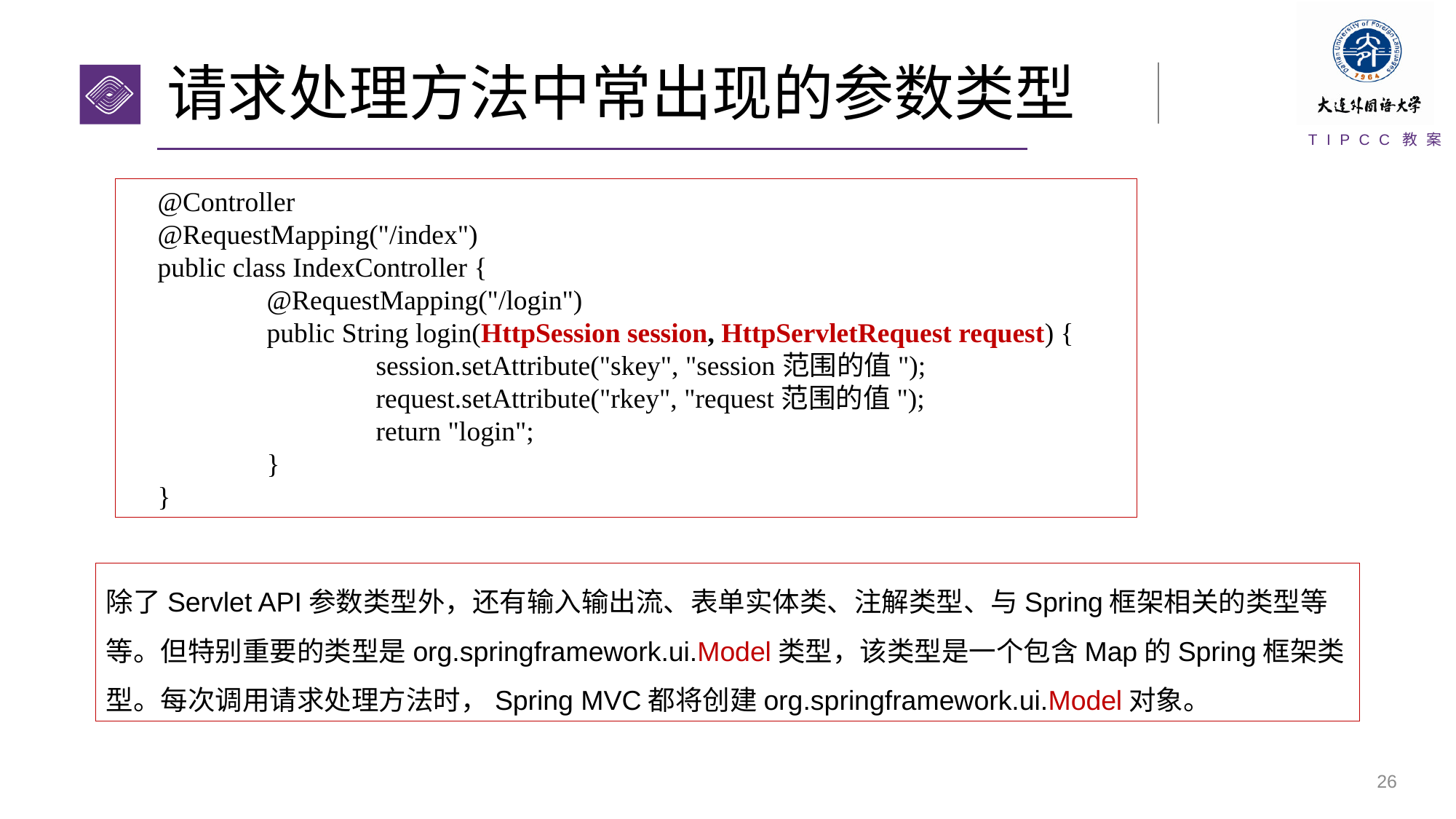

# 请求处理方法中常出现的参数类型
@Controller
@RequestMapping("/index")
public class IndexController {
	@RequestMapping("/login")
	public String login(HttpSession session, HttpServletRequest request) {
		session.setAttribute("skey", "session范围的值");
		request.setAttribute("rkey", "request范围的值");
		return "login";
	}
}
除了Servlet API参数类型外，还有输入输出流、表单实体类、注解类型、与Spring框架相关的类型等等。但特别重要的类型是org.springframework.ui.Model类型，该类型是一个包含Map的Spring框架类型。每次调用请求处理方法时，Spring MVC都将创建org.springframework.ui.Model对象。
26